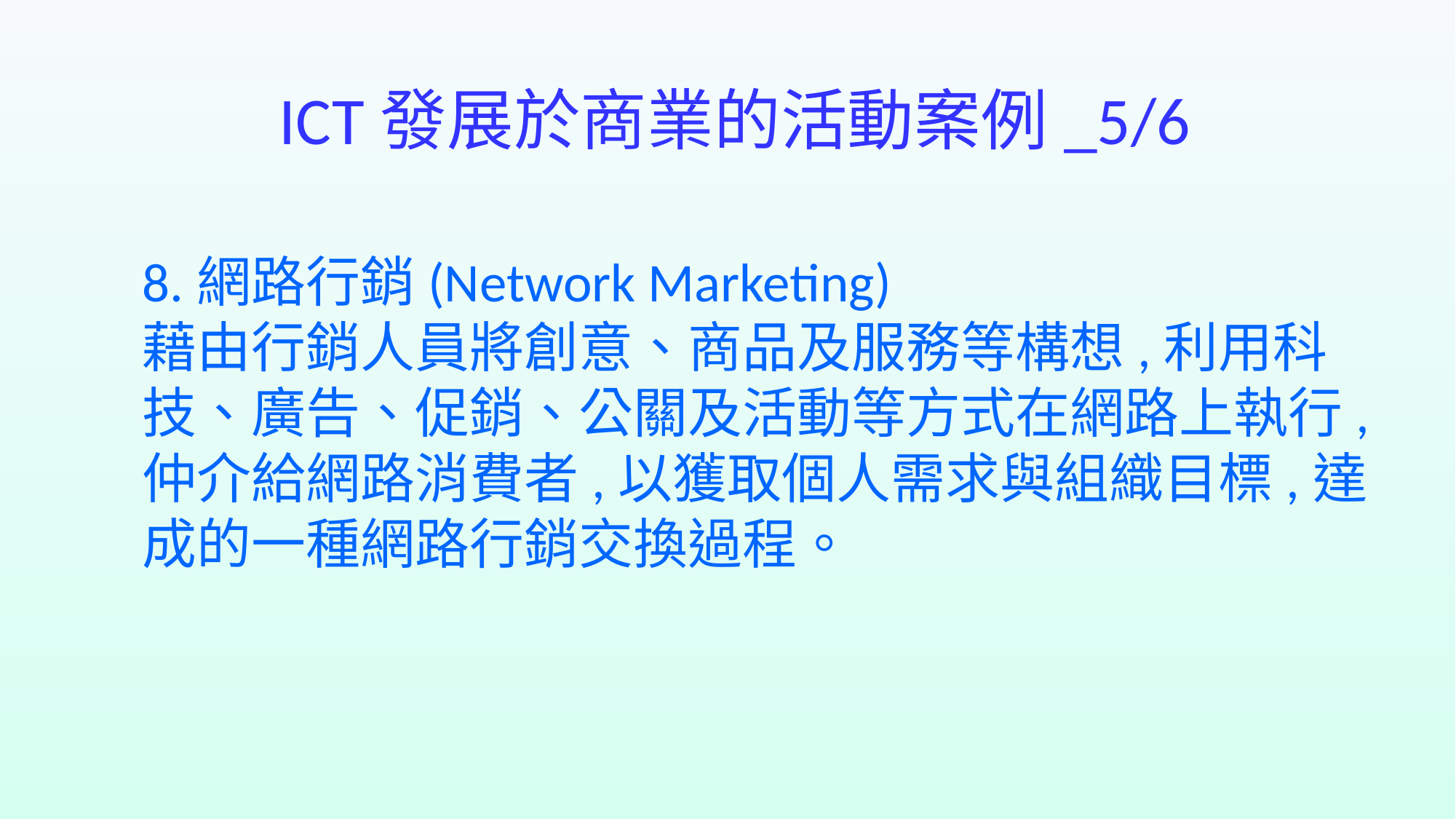

# ICT發展於商業的活動案例_5/6

8.網路行銷(Network Marketing)
藉由行銷人員將創意、商品及服務等構想,利用科技、廣告、促銷、公關及活動等方式在網路上執行,仲介給網路消費者,以獲取個人需求與組織目標,達成的一種網路行銷交換過程。